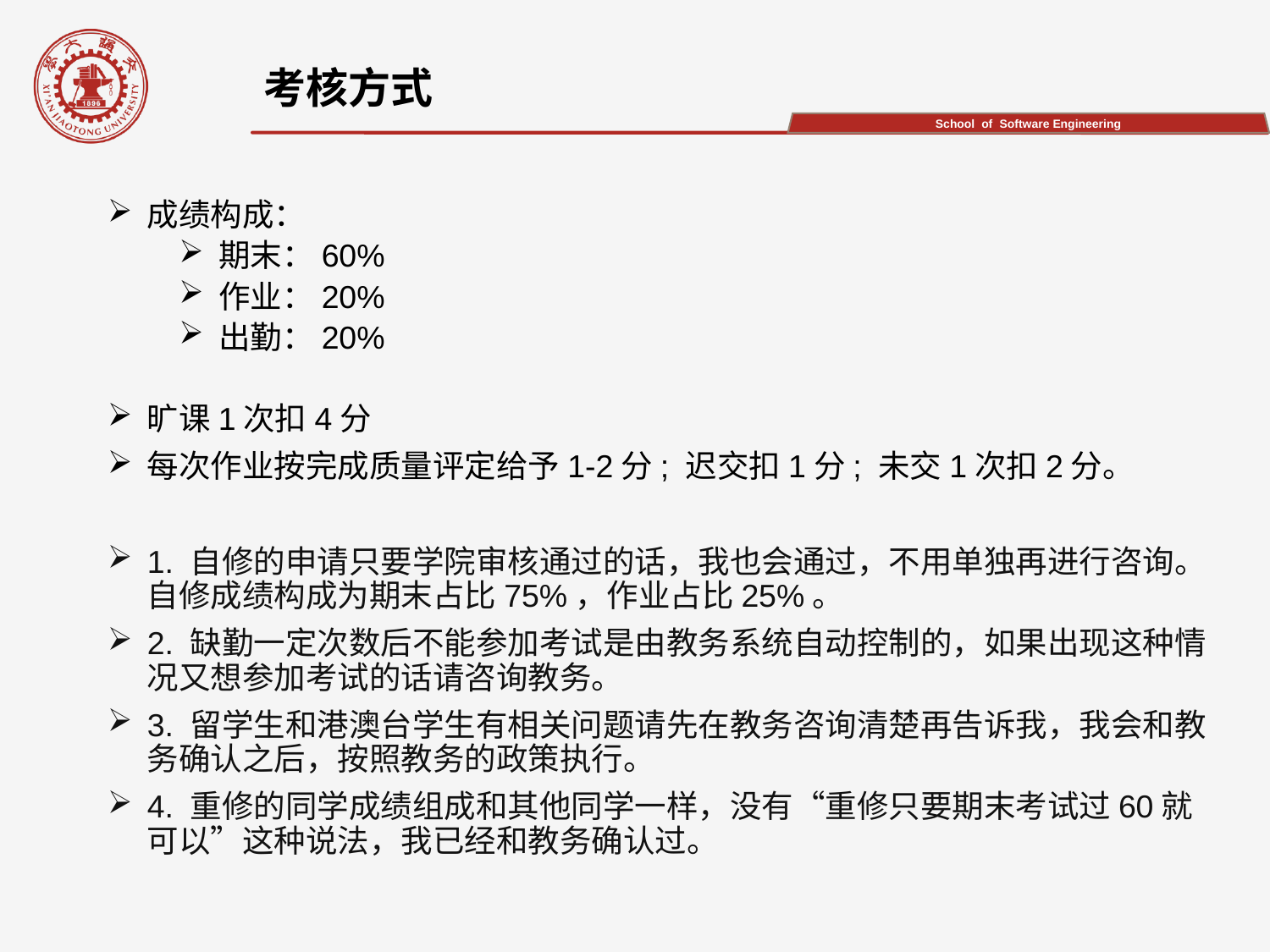

考核方式
成绩构成：
期末：60%
作业：20%
出勤：20%
旷课1次扣4分
每次作业按完成质量评定给予1-2分; 迟交扣1分; 未交1次扣2分。

1. 自修的申请只要学院审核通过的话，我也会通过，不用单独再进行咨询。自修成绩构成为期末占比75%，作业占比25%。
2. 缺勤一定次数后不能参加考试是由教务系统自动控制的，如果出现这种情况又想参加考试的话请咨询教务。
3. 留学生和港澳台学生有相关问题请先在教务咨询清楚再告诉我，我会和教务确认之后，按照教务的政策执行。
4. 重修的同学成绩组成和其他同学一样，没有“重修只要期末考试过60就可以”这种说法，我已经和教务确认过。